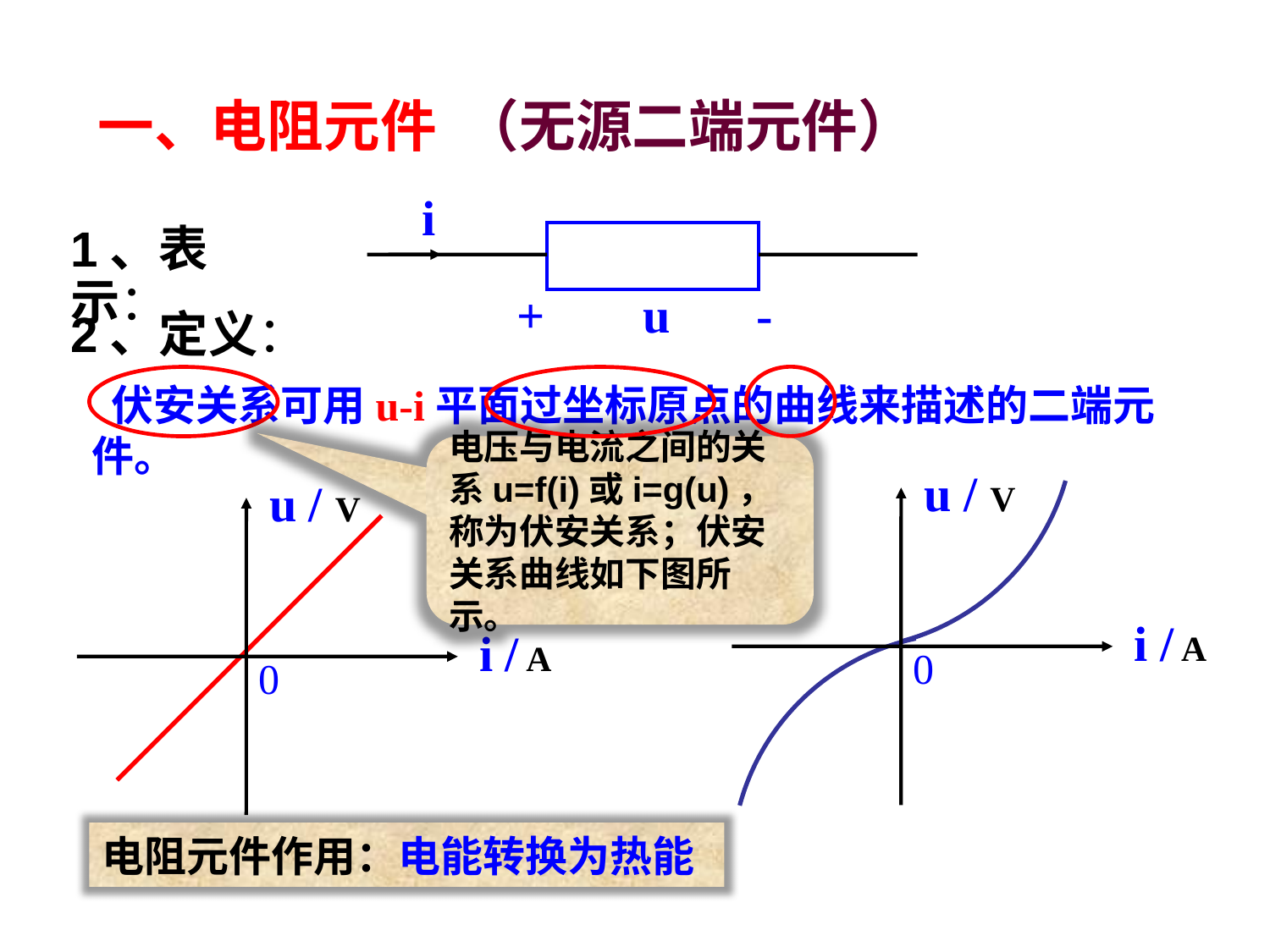

一、电阻元件  （无源二端元件）
i

+        u       -
1、表示：
2、定义：

电压与电流之间的关系u=f(i)或i=g(u)，称为伏安关系；伏安关系曲线如下图所示。

 伏安关系可用u-i平面过坐标原点的曲线来描述的二端元件。

u / V

0

i / A

u / V

0

i / A
电阻元件作用：电能转换为热能
13